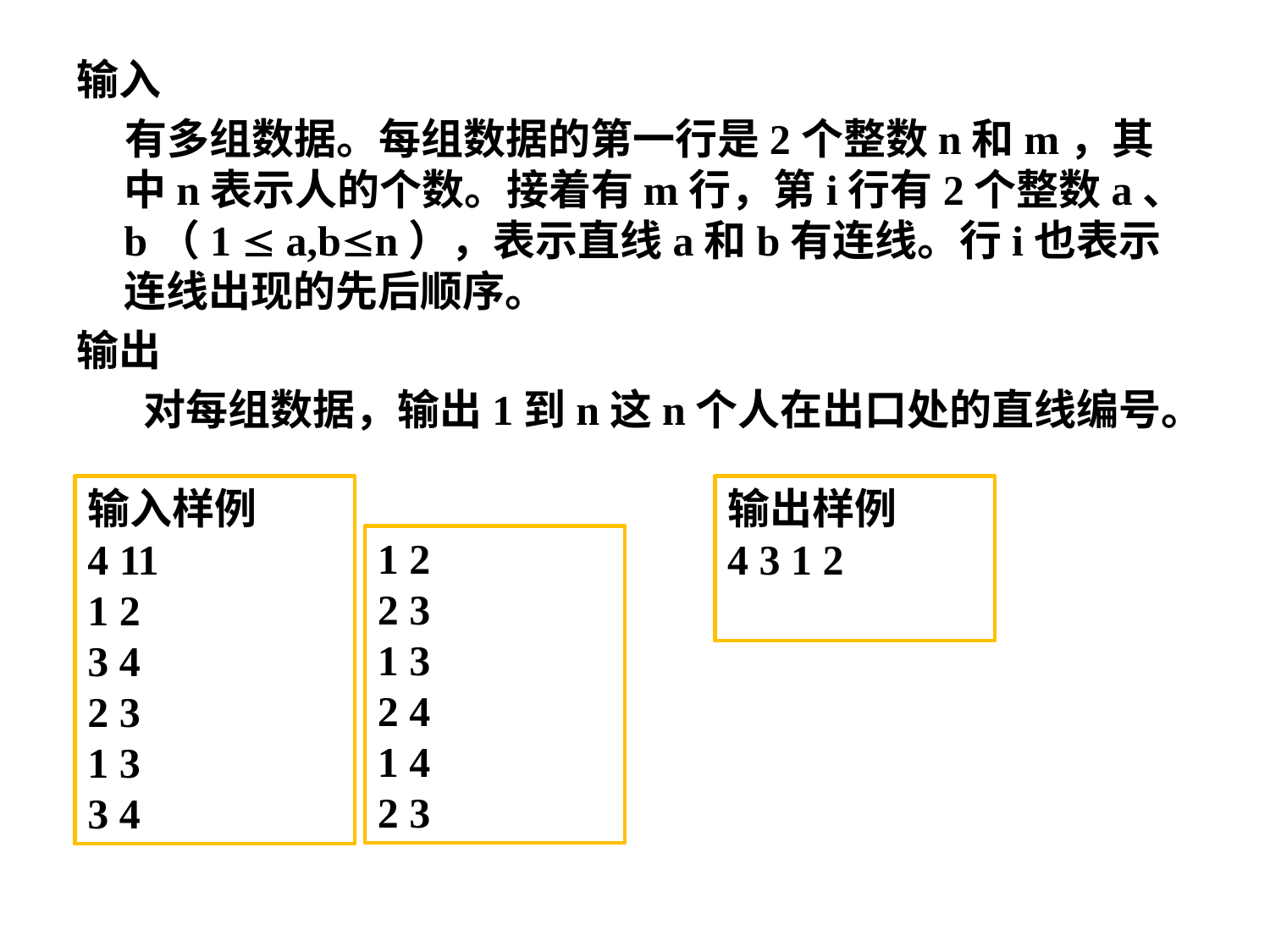

#
输入
    有多组数据。每组数据的第一行是2个整数n和m，其中n表示人的个数。接着有m行，第i行有2个整数a、b（1 ≤ a,b≤n），表示直线a和b有连线。行i也表示连线出现的先后顺序。
输出
      对每组数据，输出1到n这n个人在出口处的直线编号。

输入样例
4 11
1 2
3 4
2 3
1 3
3 4
输出样例
4 3 1 2

1 2
2 3
1 3
2 4
1 4
2 3